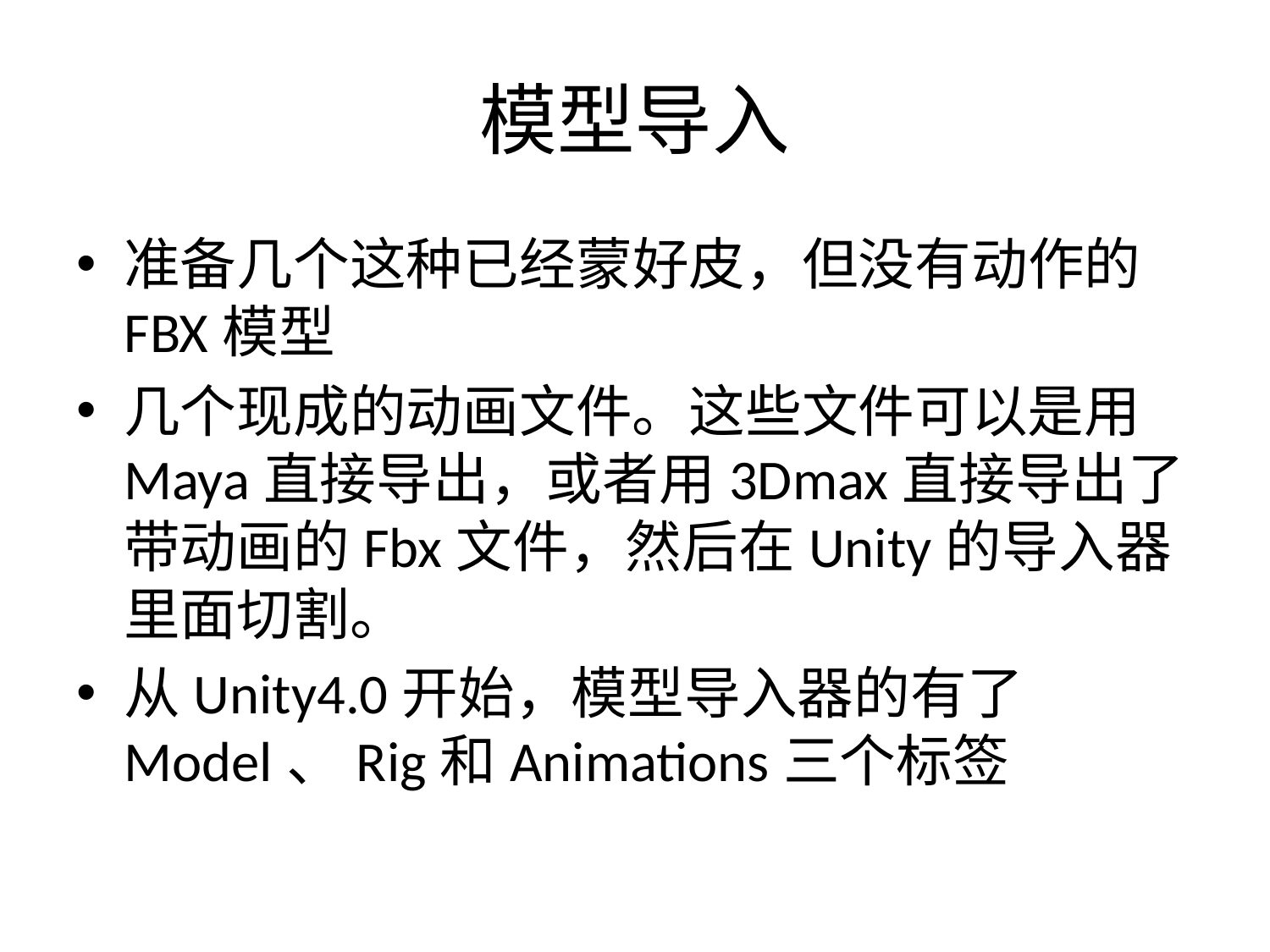

# 模型导入
准备几个这种已经蒙好皮，但没有动作的FBX模型
几个现成的动画文件。这些文件可以是用Maya直接导出，或者用3Dmax直接导出了带动画的Fbx文件，然后在Unity的导入器里面切割。
从Unity4.0开始，模型导入器的有了Model、Rig和Animations三个标签